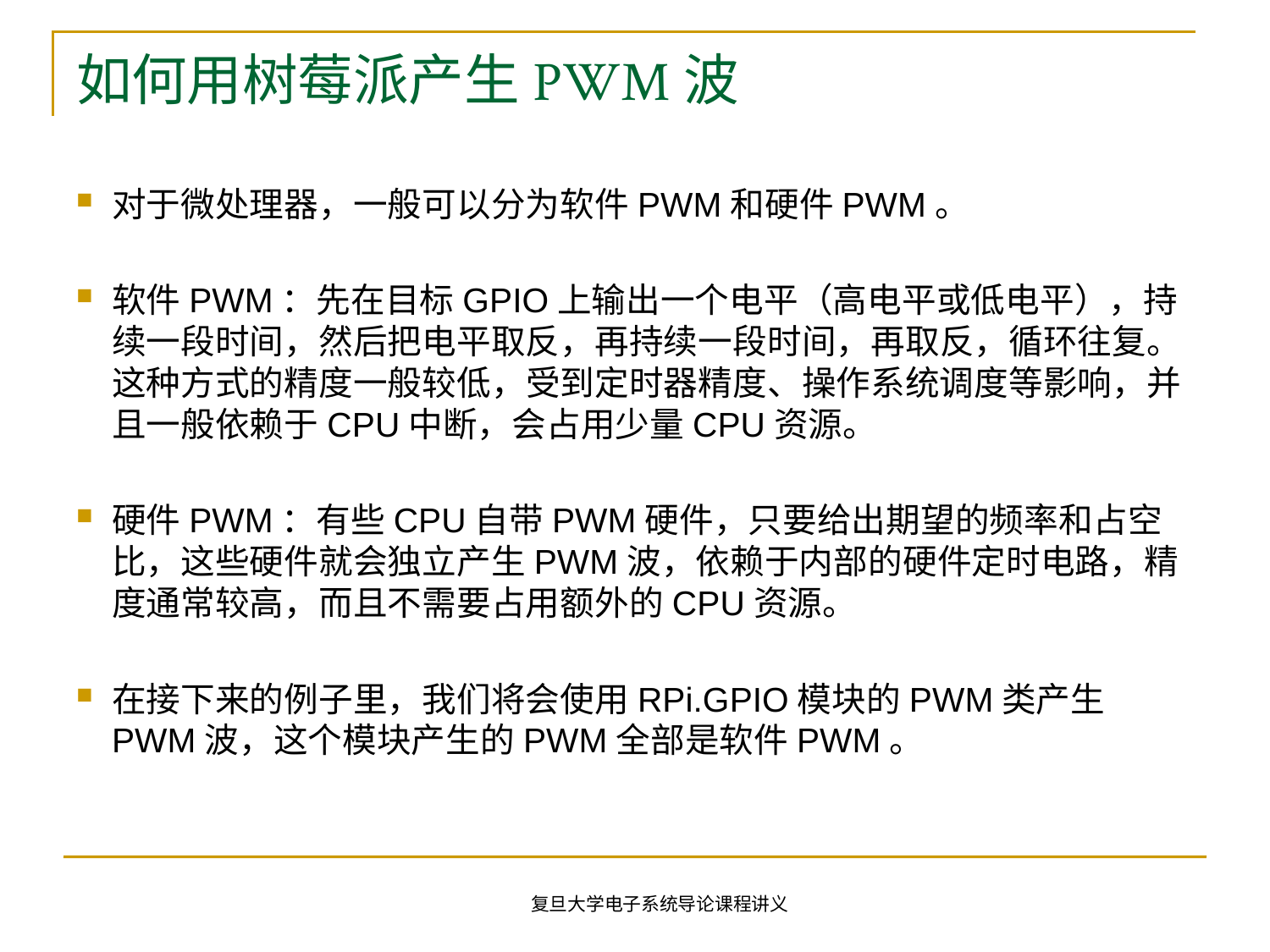

# 如何用树莓派产生PWM波
对于微处理器，一般可以分为软件PWM和硬件PWM。

软件PWM：先在目标GPIO上输出一个电平（高电平或低电平），持续一段时间，然后把电平取反，再持续一段时间，再取反，循环往复。这种方式的精度一般较低，受到定时器精度、操作系统调度等影响，并且一般依赖于CPU中断，会占用少量CPU资源。

硬件PWM：有些CPU自带PWM硬件，只要给出期望的频率和占空比，这些硬件就会独立产生PWM波，依赖于内部的硬件定时电路，精度通常较高，而且不需要占用额外的CPU资源。

在接下来的例子里，我们将会使用RPi.GPIO模块的PWM类产生PWM波，这个模块产生的PWM全部是软件PWM。